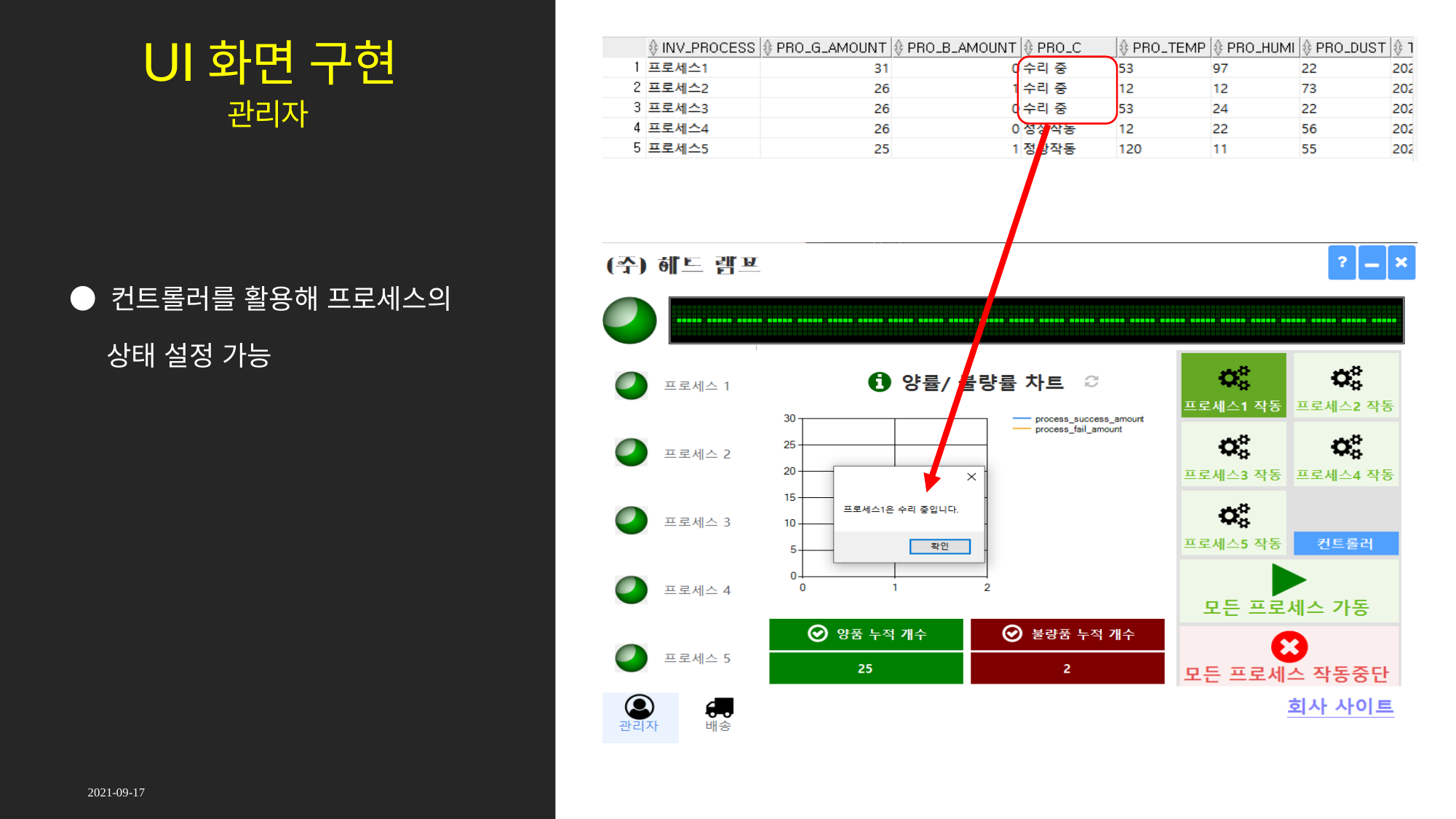

# UI화면 구현

관리자

● 컨트롤러를 활용해 프로세스의
    상태 설정 가능
2021-09-17